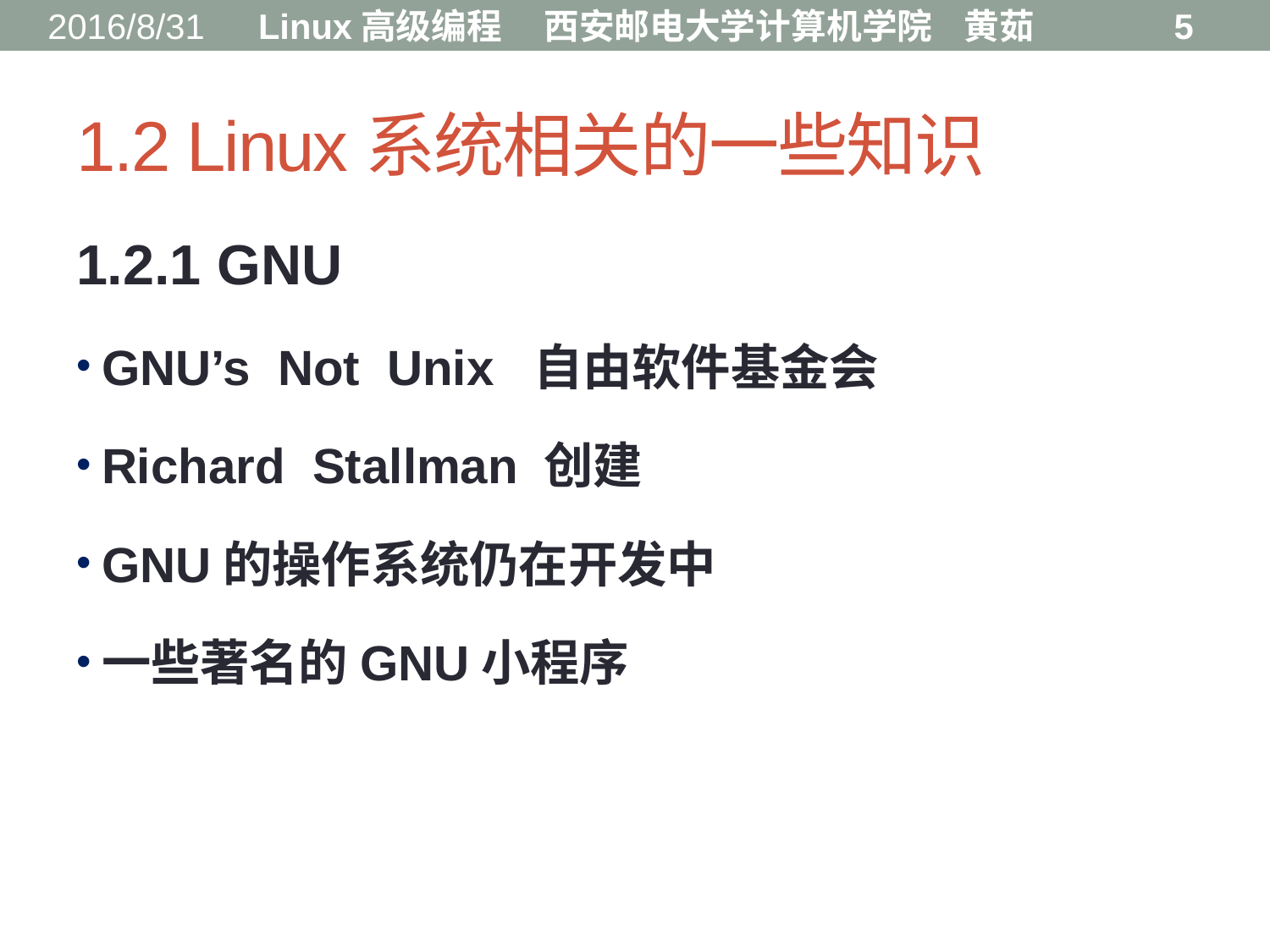

2016/8/31
Linux高级编程    西安邮电大学计算机学院   黄茹
5
# 1.2 Linux系统相关的一些知识
1.2.1 GNU
GNU’s  Not  Unix  自由软件基金会
Richard  Stallman 创建
GNU的操作系统仍在开发中
一些著名的GNU小程序